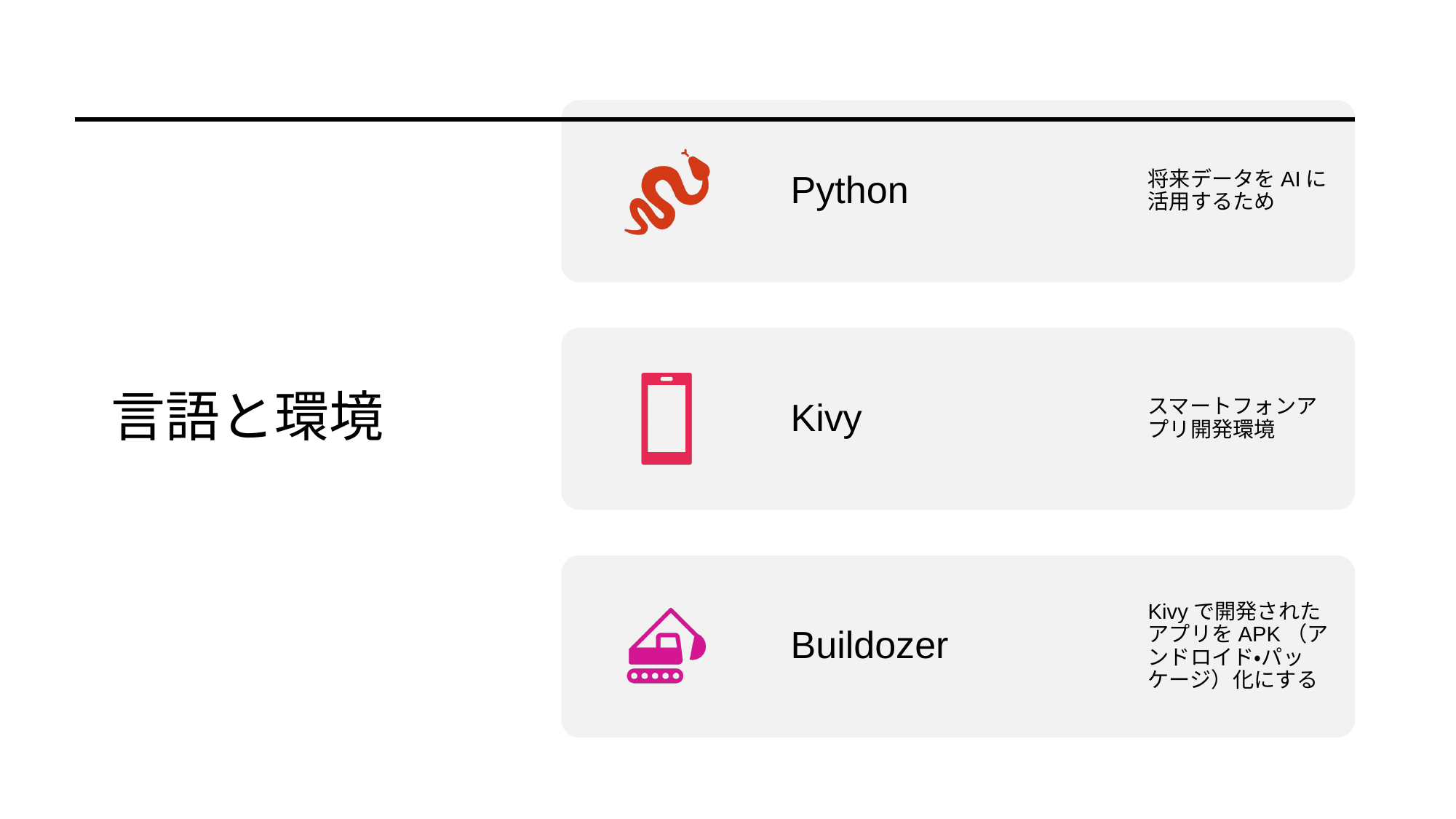

Python
将来データをAIに活用するため
Kivy
スマートフォンアプリ開発環境
Buildozer
Kivyで開発されたアプリをAPK（アンドロイド・パッケージ）化にする
# 言語と環境